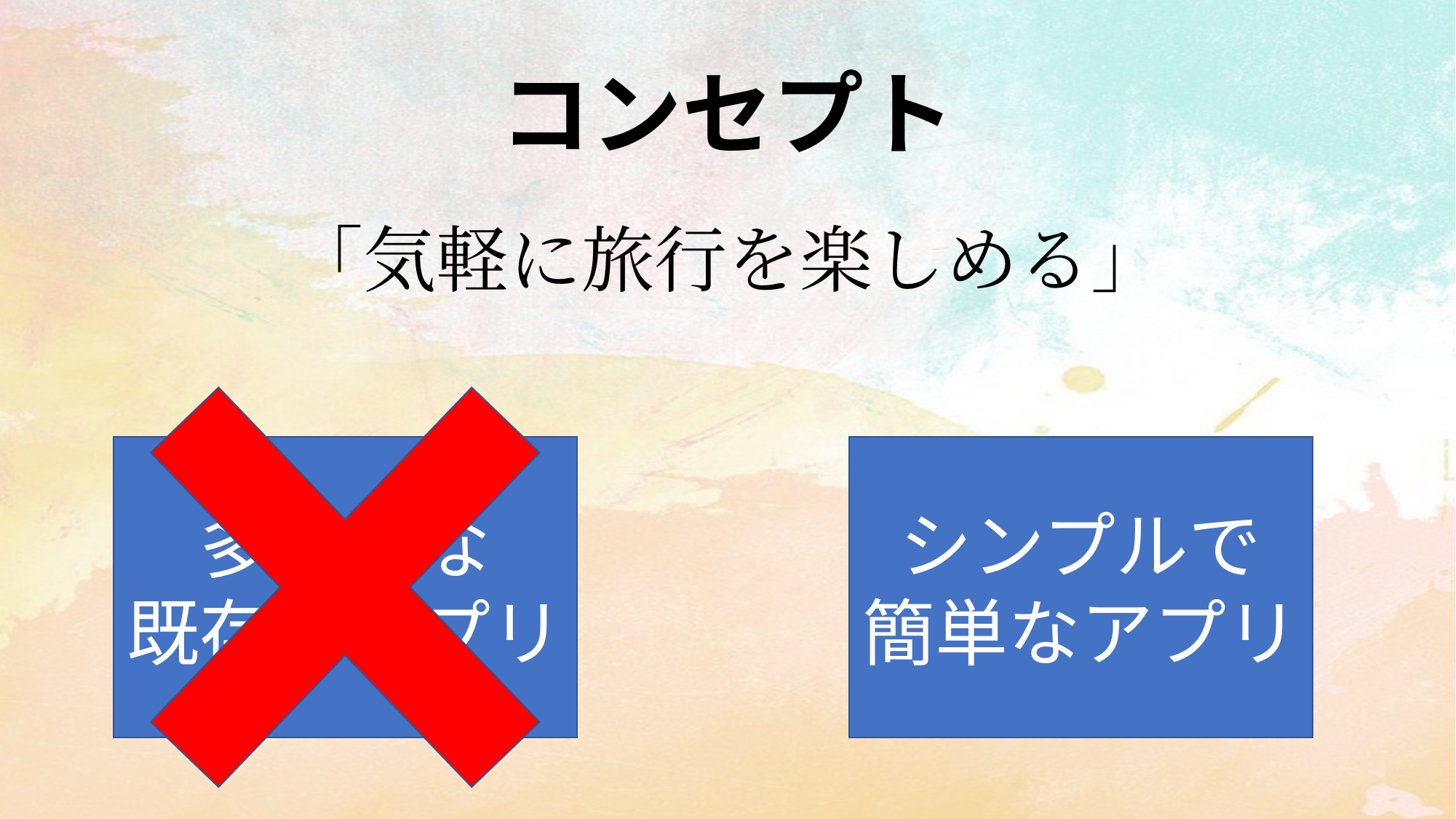

# コンセプト
「気軽に旅行を楽しめる」

多機能な
既存のアプリ
シンプルで
簡単なアプリ